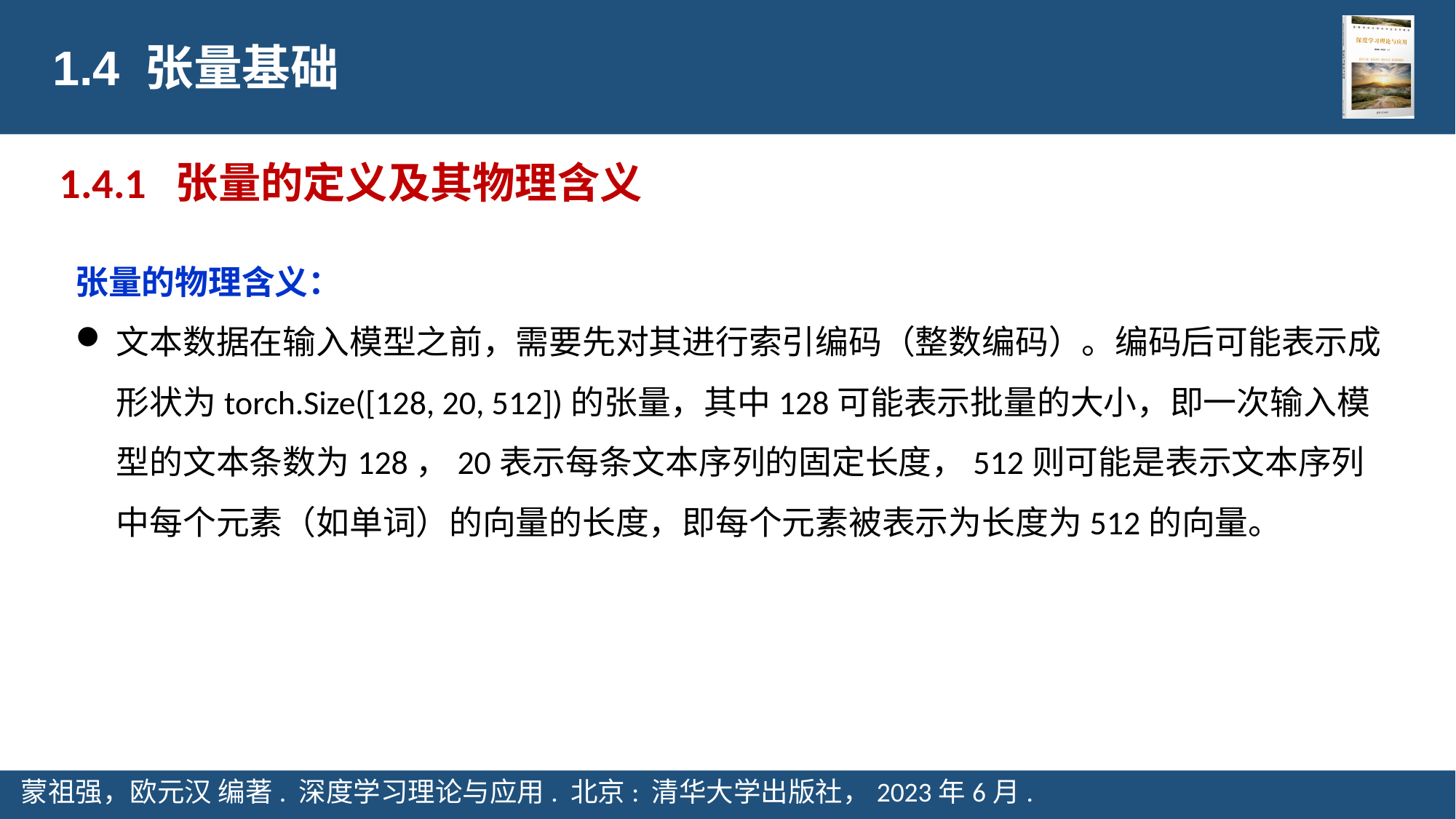

1.4 张量基础

1.4.1  张量的定义及其物理含义
张量的物理含义：
文本数据在输入模型之前，需要先对其进行索引编码（整数编码）。编码后可能表示成形状为torch.Size([128, 20, 512])的张量，其中128可能表示批量的大小，即一次输入模型的文本条数为128，20表示每条文本序列的固定长度，512则可能是表示文本序列中每个元素（如单词）的向量的长度，即每个元素被表示为长度为512的向量。